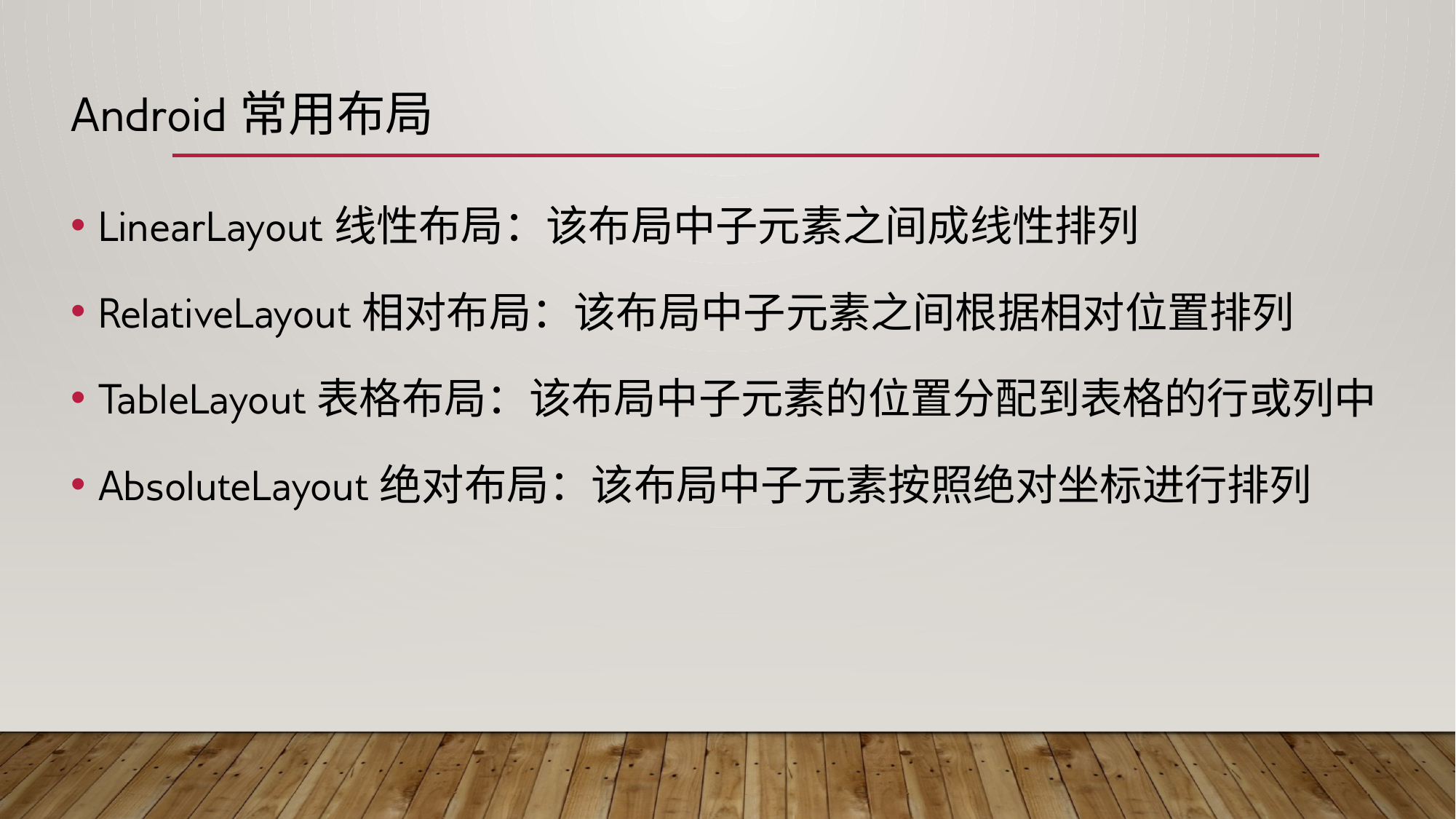

# Android常用布局
LinearLayout线性布局：该布局中子元素之间成线性排列
RelativeLayout相对布局：该布局中子元素之间根据相对位置排列
TableLayout表格布局：该布局中子元素的位置分配到表格的行或列中
AbsoluteLayout绝对布局：该布局中子元素按照绝对坐标进行排列